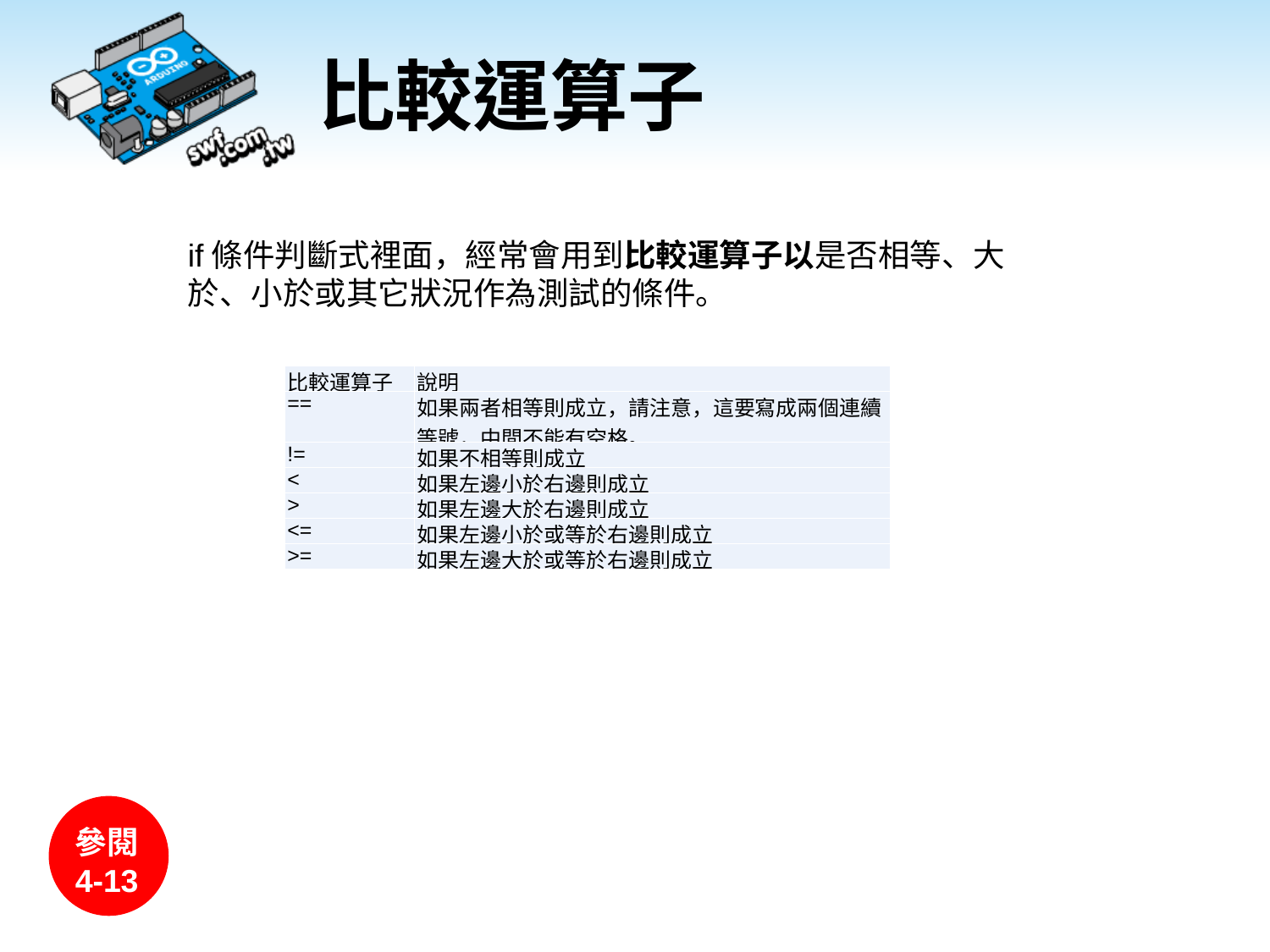

# 比較運算子
if條件判斷式裡面，經常會用到比較運算子以是否相等、大於、小於或其它狀況作為測試的條件。
| 比較運算子 | 說明 |
| --- | --- |
| == | 如果兩者相等則成立，請注意，這要寫成兩個連續等號，中間不能有空格。 |
| != | 如果不相等則成立 |
| < | 如果左邊小於右邊則成立 |
| > | 如果左邊大於右邊則成立 |
| <= | 如果左邊小於或等於右邊則成立 |
| >= | 如果左邊大於或等於右邊則成立 |

參閱
4-13